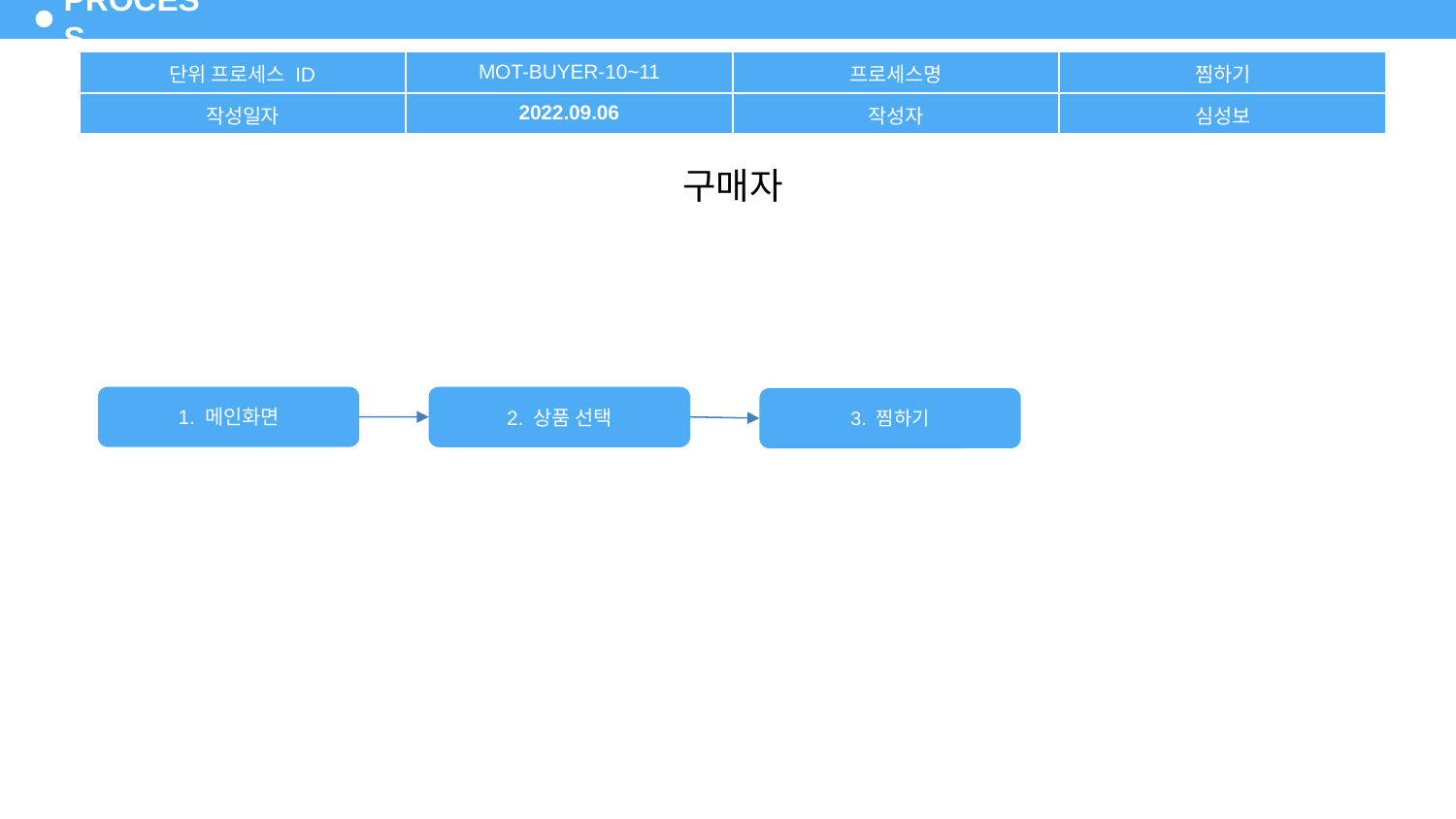

PROCESS
| 단위 프로세스 ID | MOT-BUYER-10~11 | 프로세스명 | 찜하기 |
| --- | --- | --- | --- |
| 작성일자 | 2022.09.06 | 작성자 | 심성보 |
구매자
1. 메인화면
2. 상품 선택
3. 찜하기